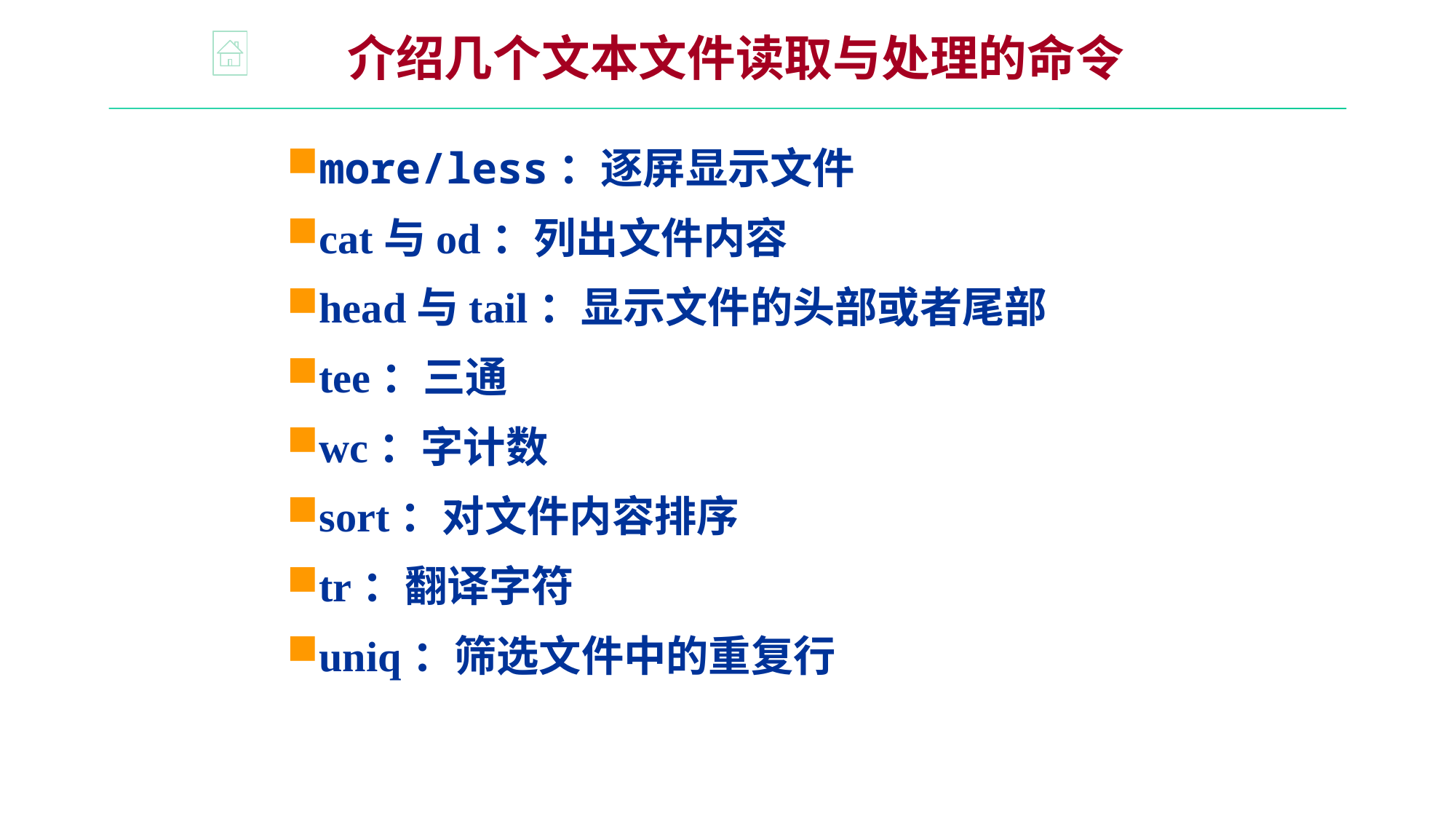

介绍几个文本文件读取与处理的命令

more/less：逐屏显示文件
cat与od：列出文件内容
head与tail：显示文件的头部或者尾部
tee：三通
wc：字计数
sort：对文件内容排序
tr：翻译字符
uniq：筛选文件中的重复行